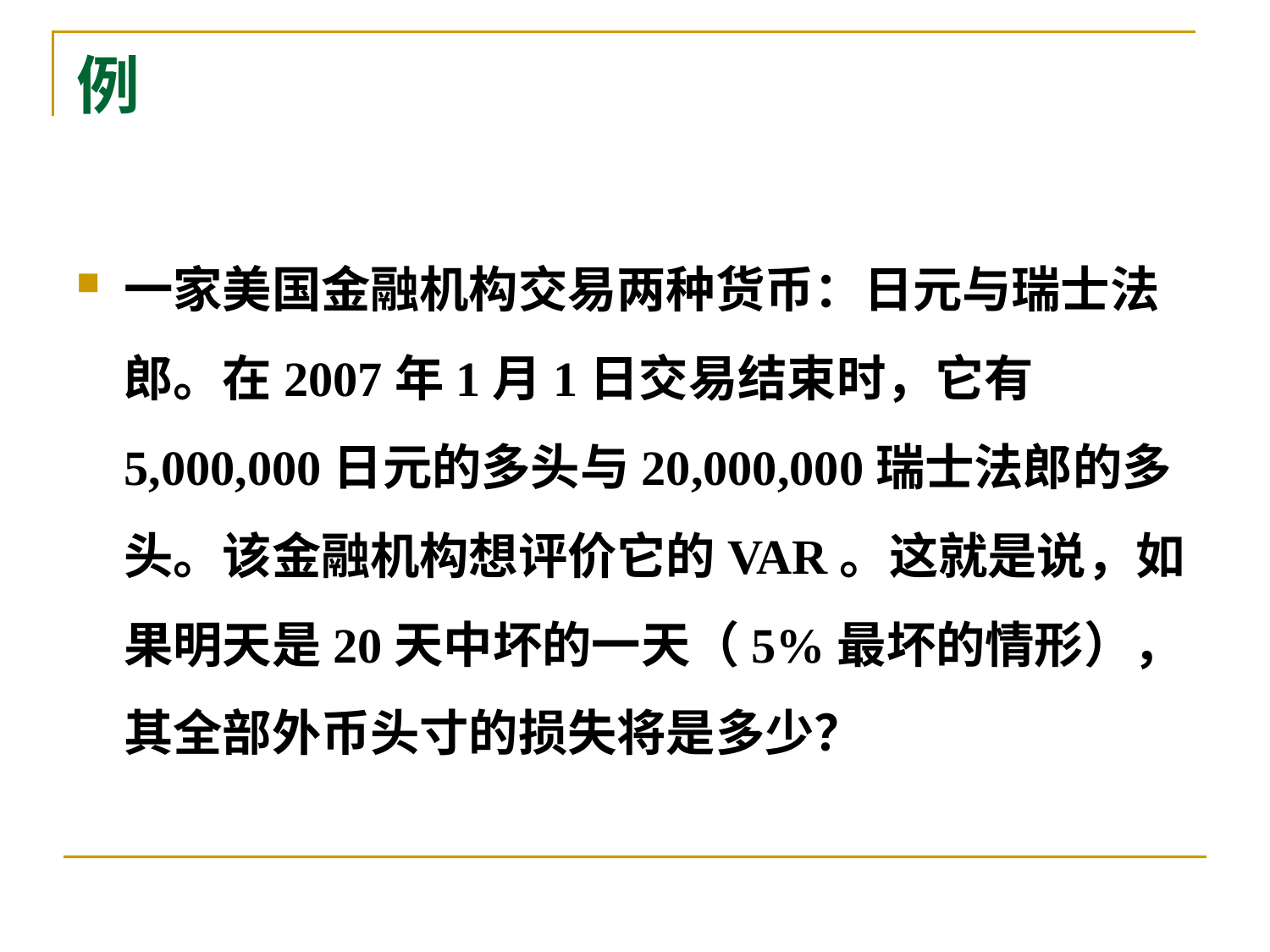

# 例
一家美国金融机构交易两种货币：日元与瑞士法郎。在2007年1月1日交易结束时，它有5,000,000日元的多头与20,000,000瑞士法郎的多头。该金融机构想评价它的VAR。这就是说，如果明天是20天中坏的一天（5%最坏的情形），其全部外币头寸的损失将是多少？